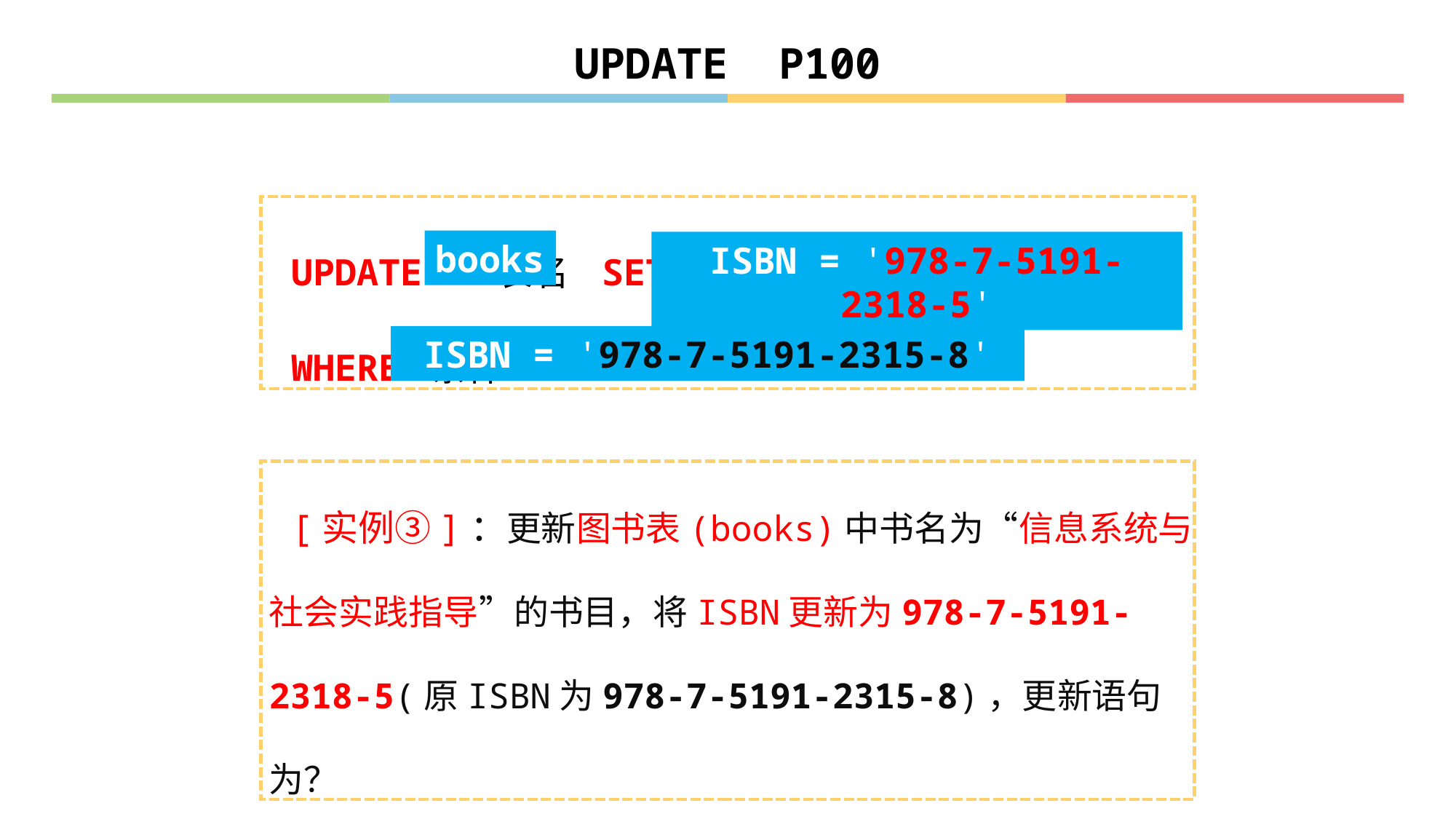

UPDATE  P100
 UPDATE   表名   SET   列名 = 值
 WHERE 条件
books
ISBN = '978-7-5191-2318-5'
ISBN = '978-7-5191-2315-8'
 [实例③]：更新图书表(books)中书名为“信息系统与社会实践指导”的书目，将ISBN更新为978-7-5191-2318-5(原ISBN为978-7-5191-2315-8)，更新语句为？